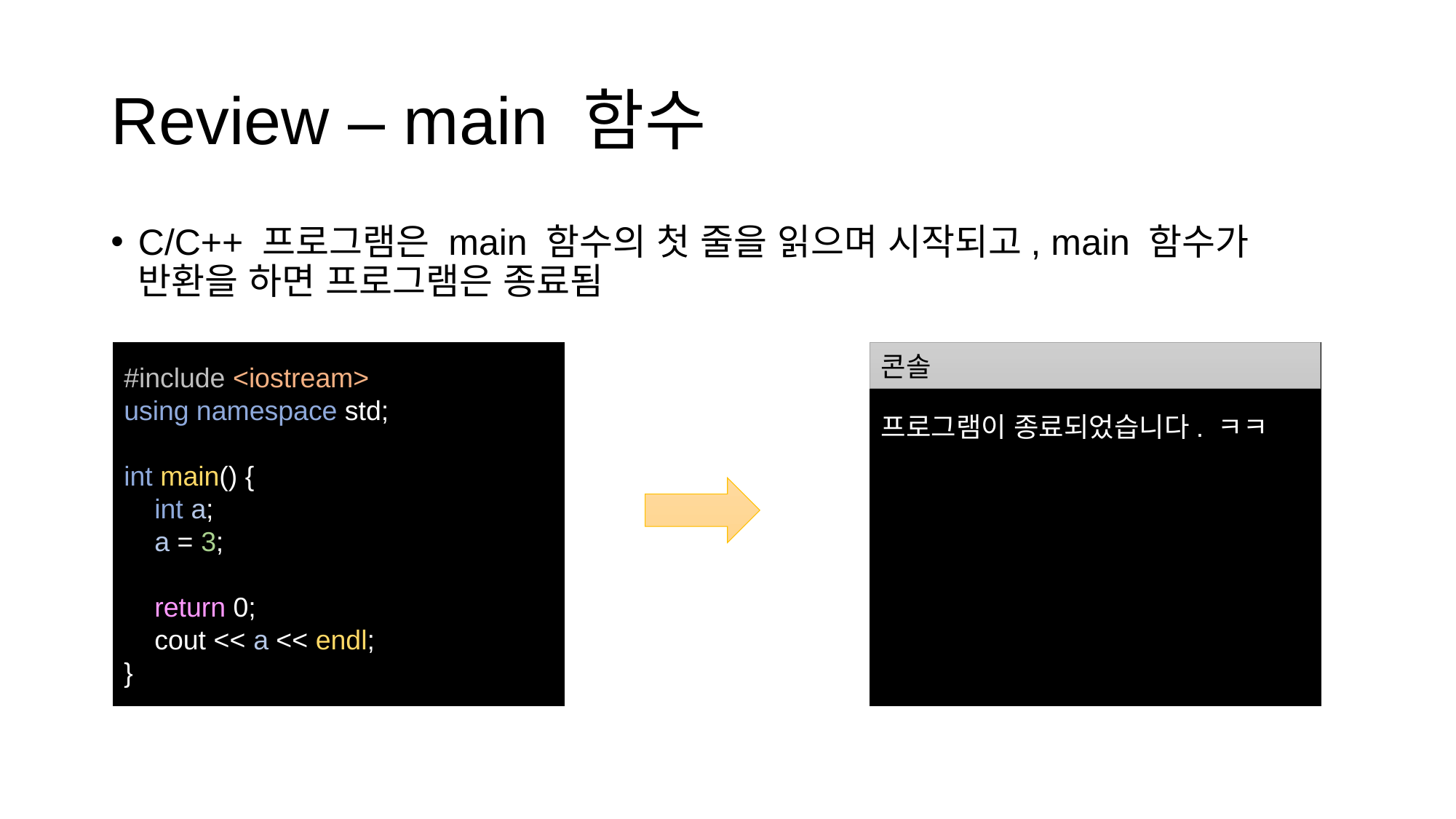

# Review – main 함수
C/C++ 프로그램은 main 함수의 첫 줄을 읽으며 시작되고, main 함수가 반환을 하면 프로그램은 종료됨

#include <iostream>
using namespace std;

int main() {
    int a;
    a = 3;

    return 0;
    cout << a << endl;
}

프로그램이 종료되었습니다. ㅋㅋ

콘솔